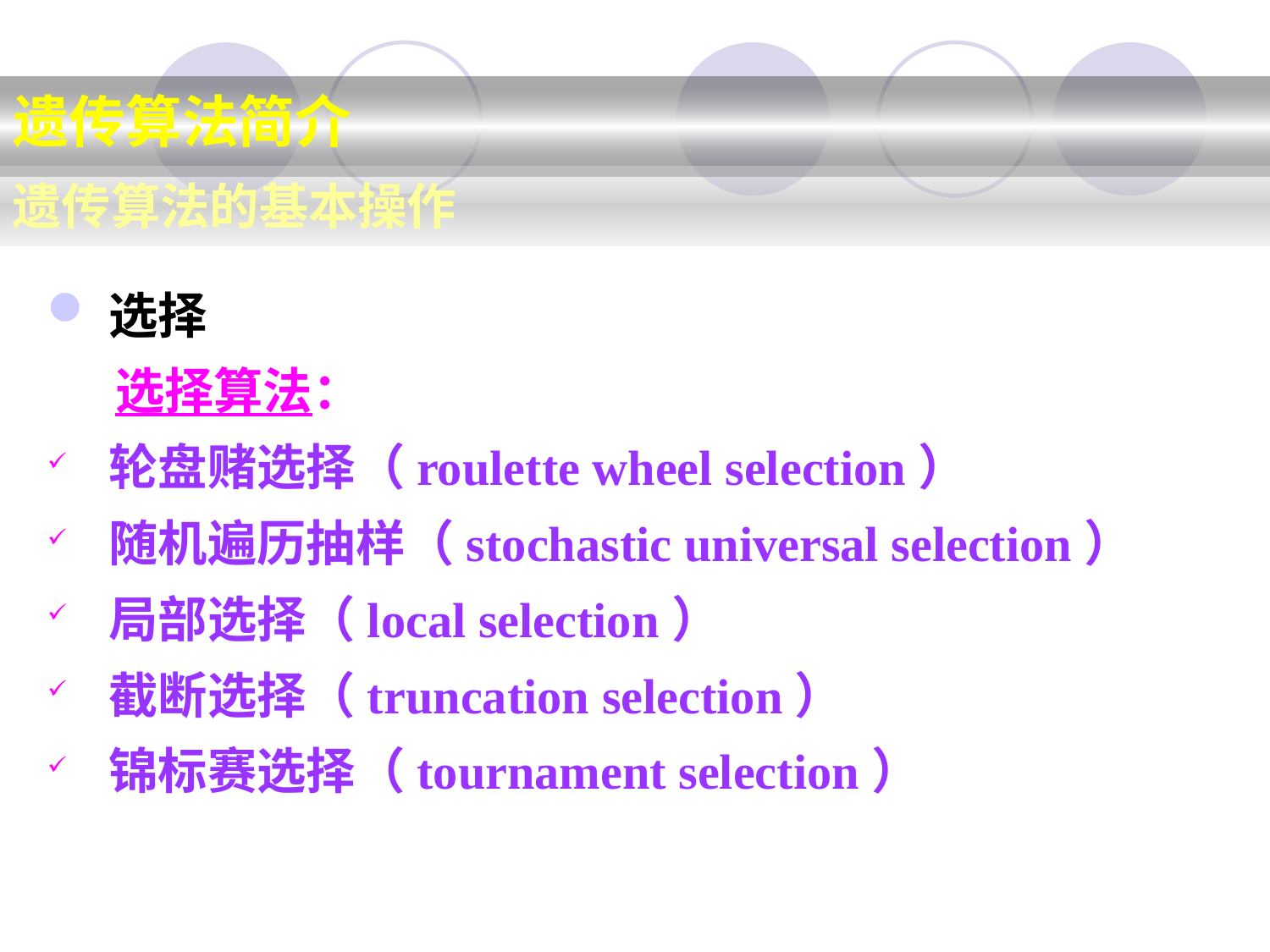

遗传算法简介
遗传算法的基本操作
选择
     选择算法：
轮盘赌选择（roulette wheel selection）
随机遍历抽样（stochastic universal selection）
局部选择（local selection）
截断选择（truncation selection）
锦标赛选择（tournament selection）